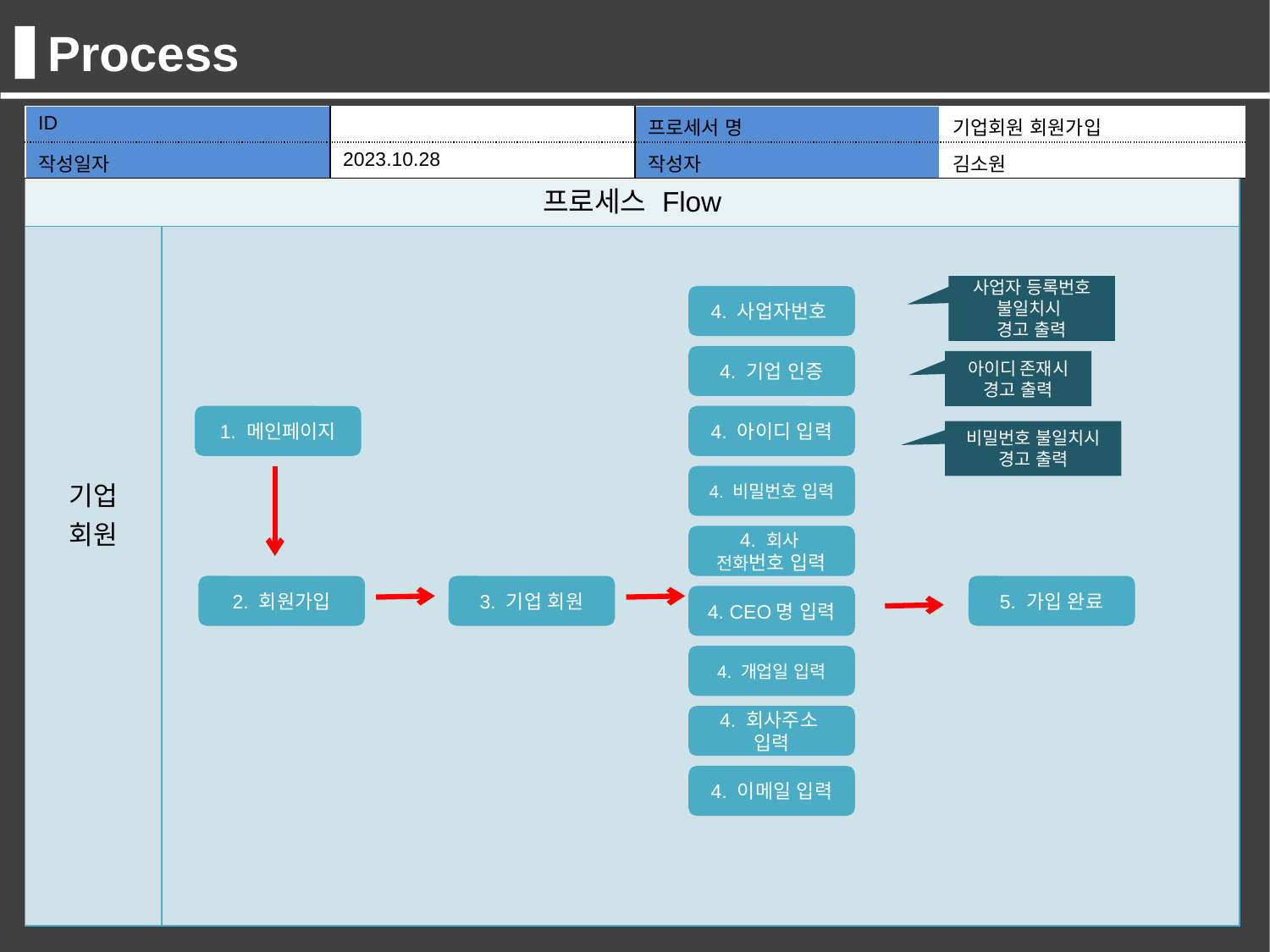

Process

| ID |  | 프로세서 명 | 기업회원 회원가입 |
| --- | --- | --- | --- |
| 작성일자 | 2023.10.28 | 작성자 | 김소원 |
| 프로세스 Flow |  |
| --- | --- |
| 기업 회원 |  |
사업자 등록번호 불일치시
경고 출력
4. 사업자번호
4. 기업 인증
아이디 존재시 경고 출력
1. 메인페이지
4. 아이디 입력
비밀번호 불일치시 경고 출력
4. 비밀번호 입력
4. 회사
전화번호 입력
2. 회원가입
3. 기업 회원
5. 가입 완료
4. CEO명 입력
4. 개업일 입력
4. 회사주소
입력
4. 이메일 입력